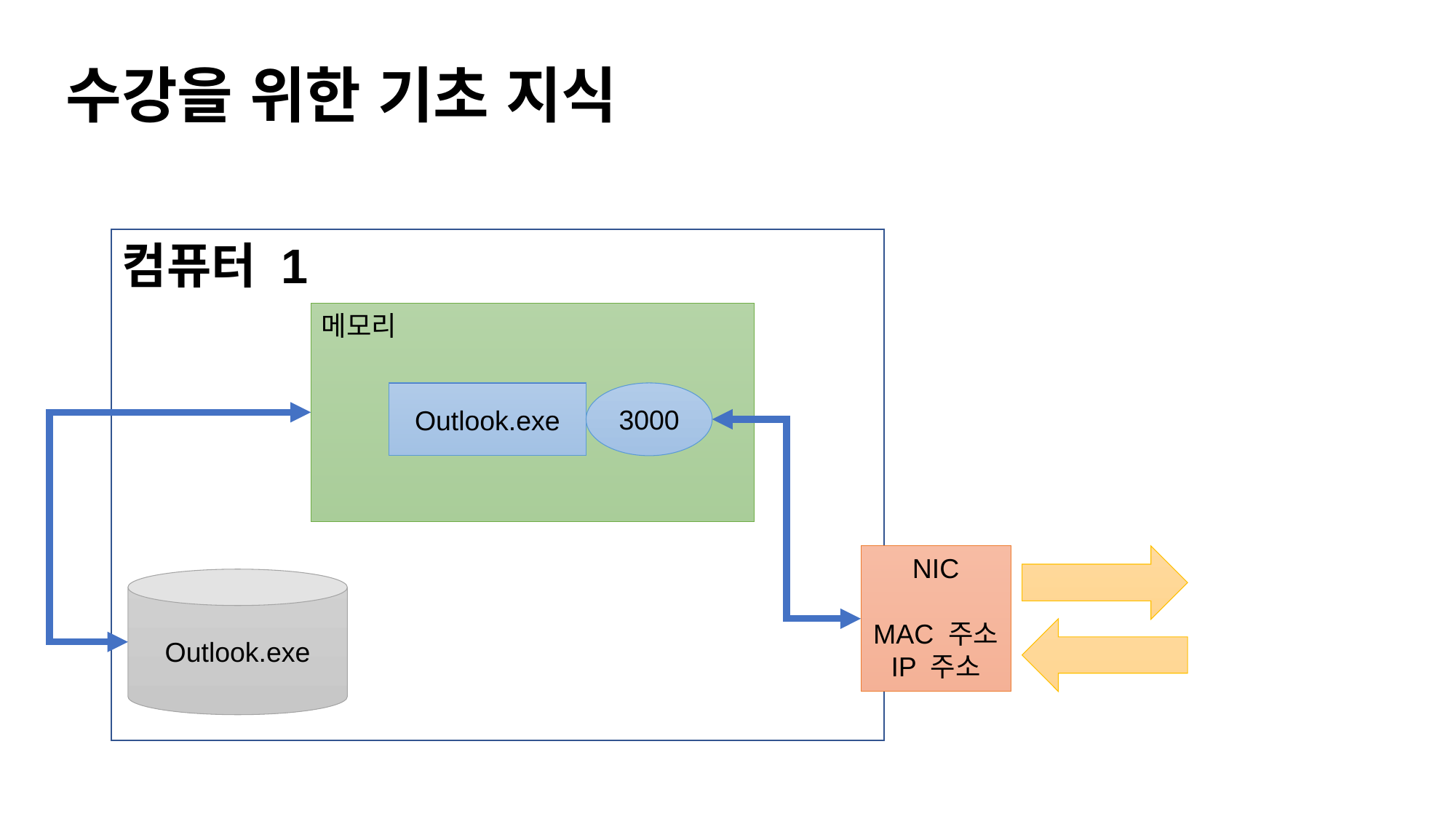

# 수강을 위한 기초 지식
컴퓨터 1
메모리
Outlook.exe
3000
NIC

MAC 주소
IP 주소

Outlook.exe